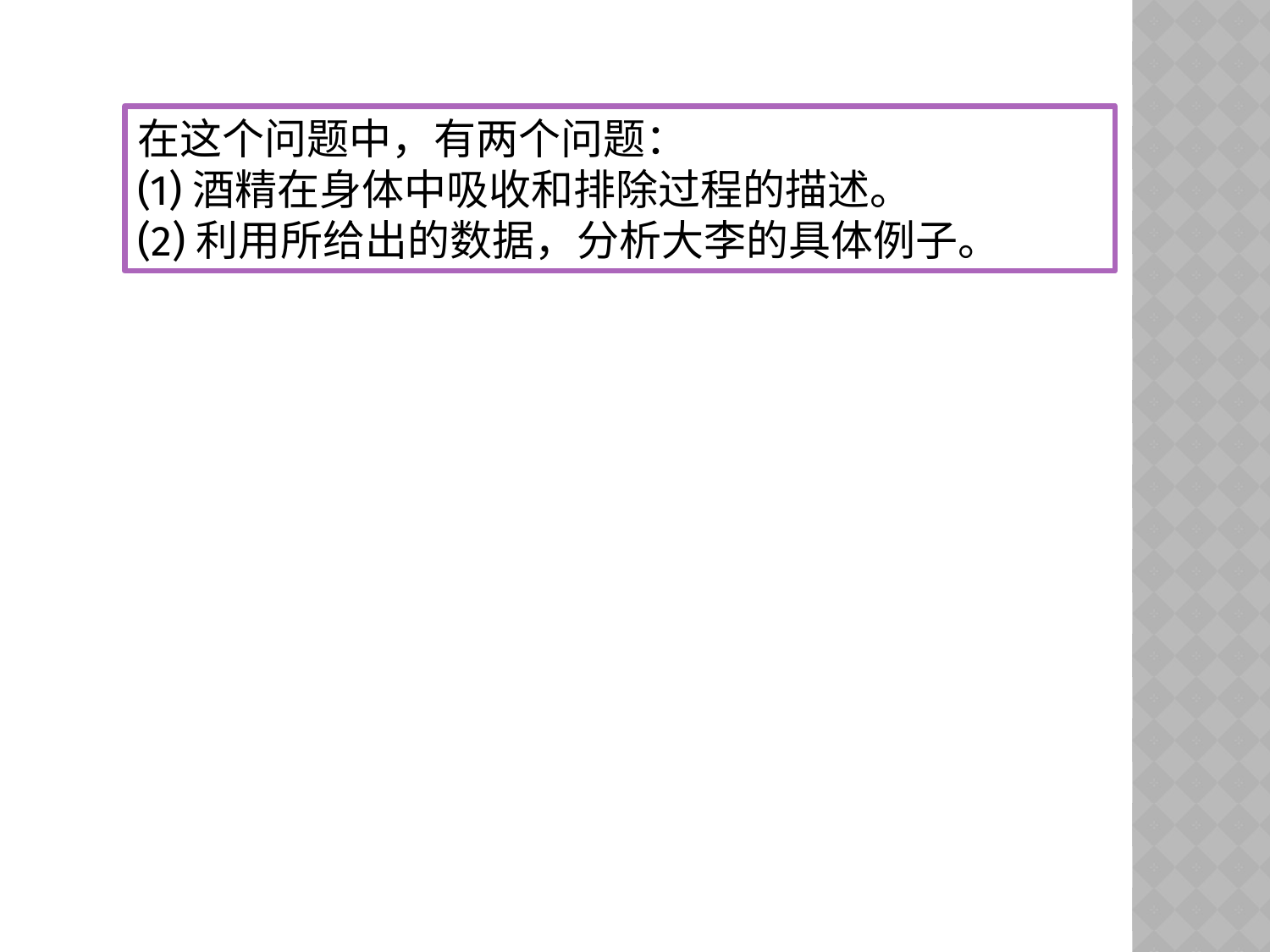

在这个问题中，有两个问题：
(1)酒精在身体中吸收和排除过程的描述。
(2)利用所给出的数据，分析大李的具体例子。